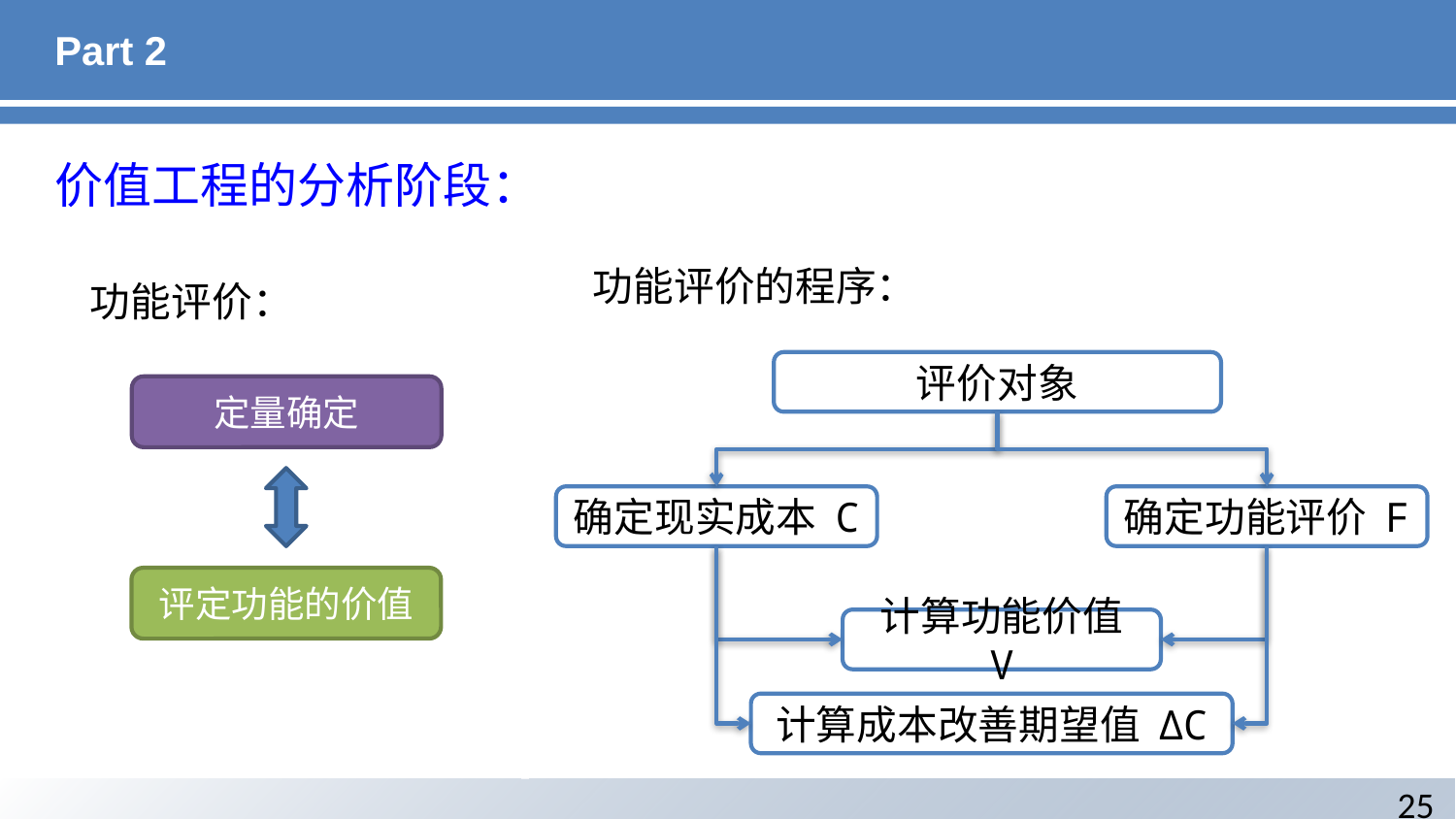

# Part 2

价值工程的分析阶段：
功能评价的程序：
功能评价：
评价对象
定量确定

确定现实成本 C
确定功能评价 F

评定功能的价值
计算功能价值 V
计算成本改善期望值 ΔC
25